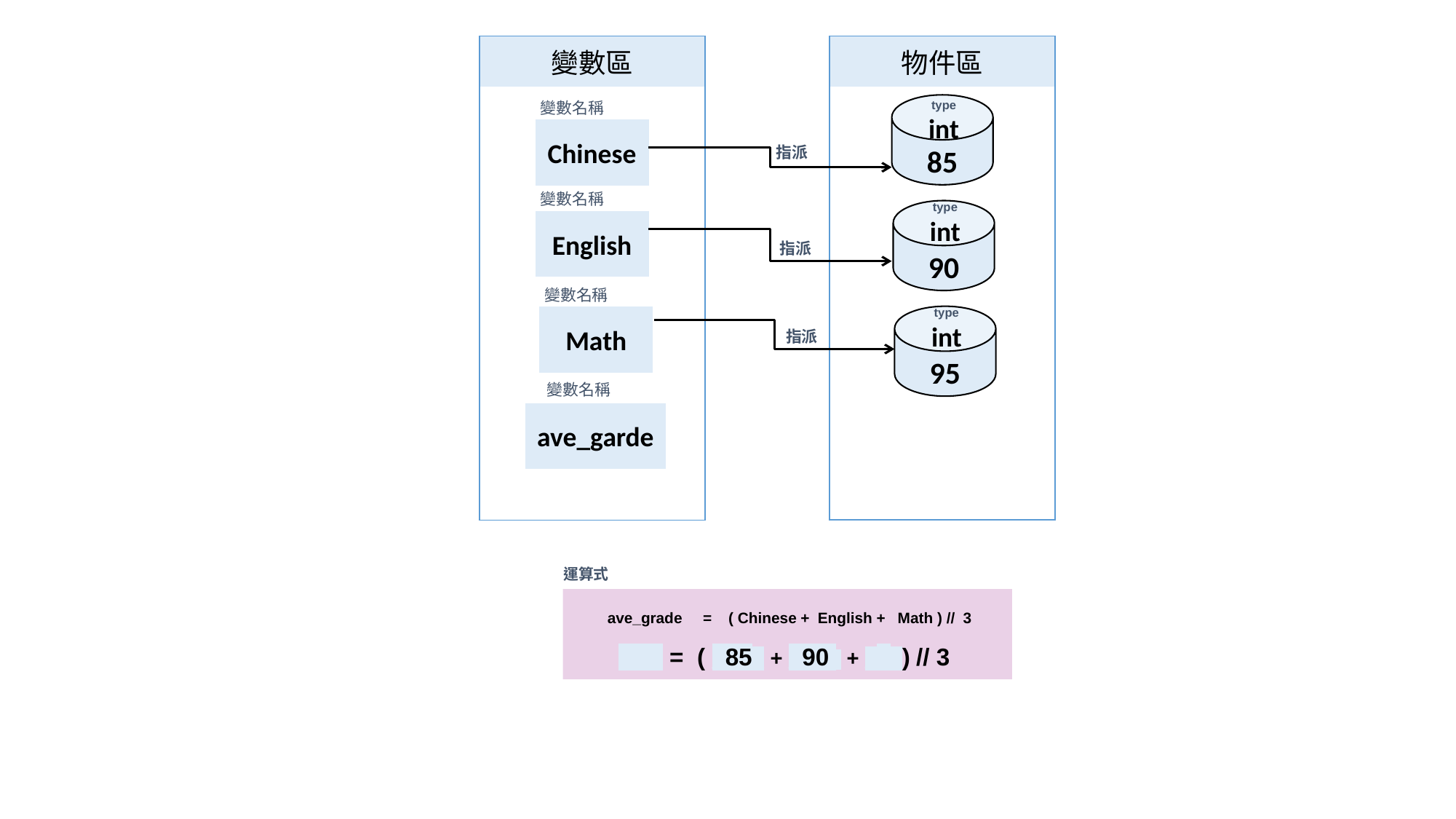

| 變數區 |
| --- |
|  |
| 物件區 |
| --- |
|  |
變數名稱

85
type
int
Chinese
指派
變數名稱

90
type
int
English
指派
變數名稱

95
type
int
Math
指派
變數名稱
ave_garde
運算式

 ave_grade     =    ( Chinese +  English +   Math ) //  3
Sm  =  ( _85_ + _90   + _  _) // 3